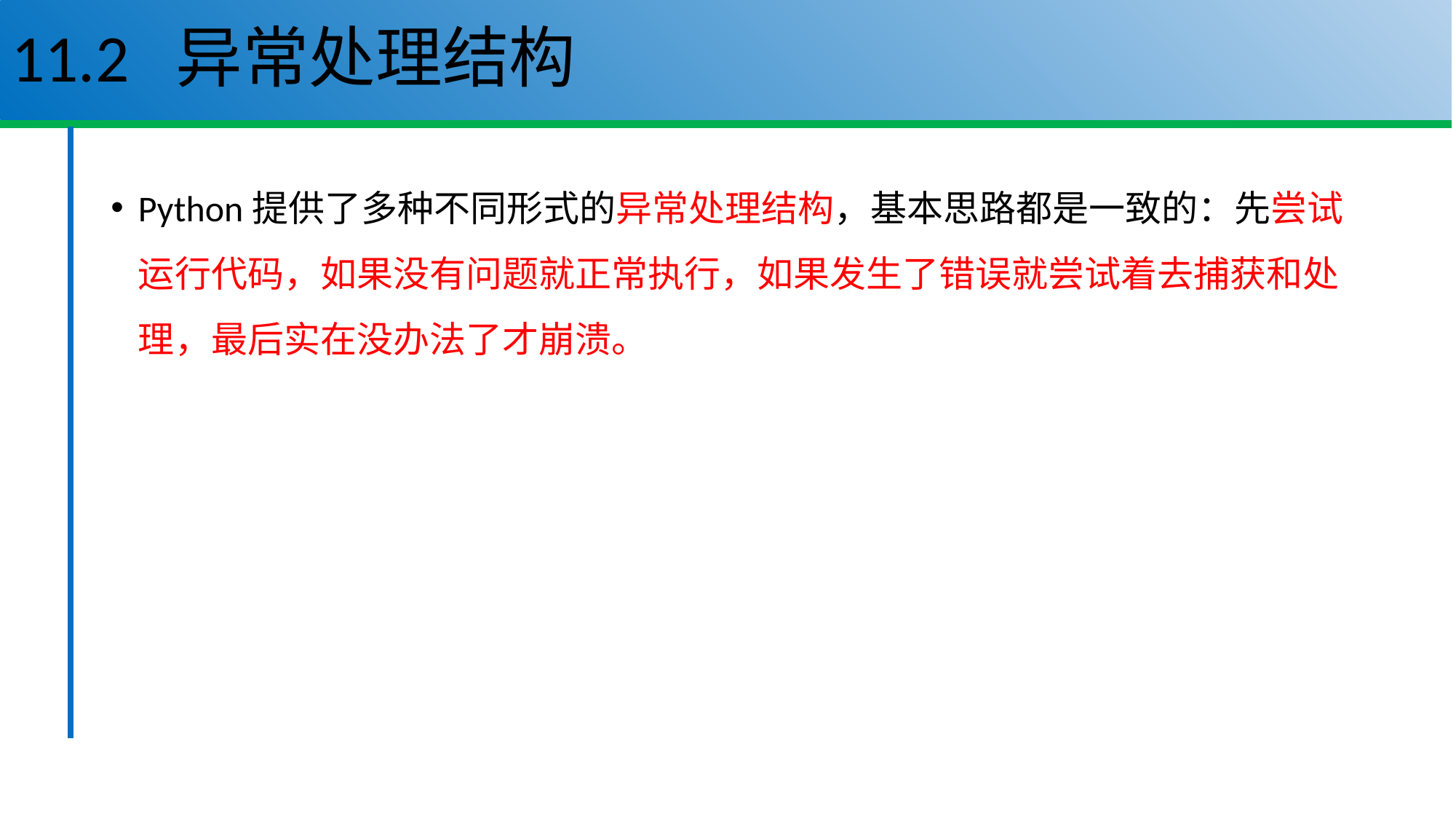

# 11.2  异常处理结构
Python提供了多种不同形式的异常处理结构，基本思路都是一致的：先尝试运行代码，如果没有问题就正常执行，如果发生了错误就尝试着去捕获和处理，最后实在没办法了才崩溃。